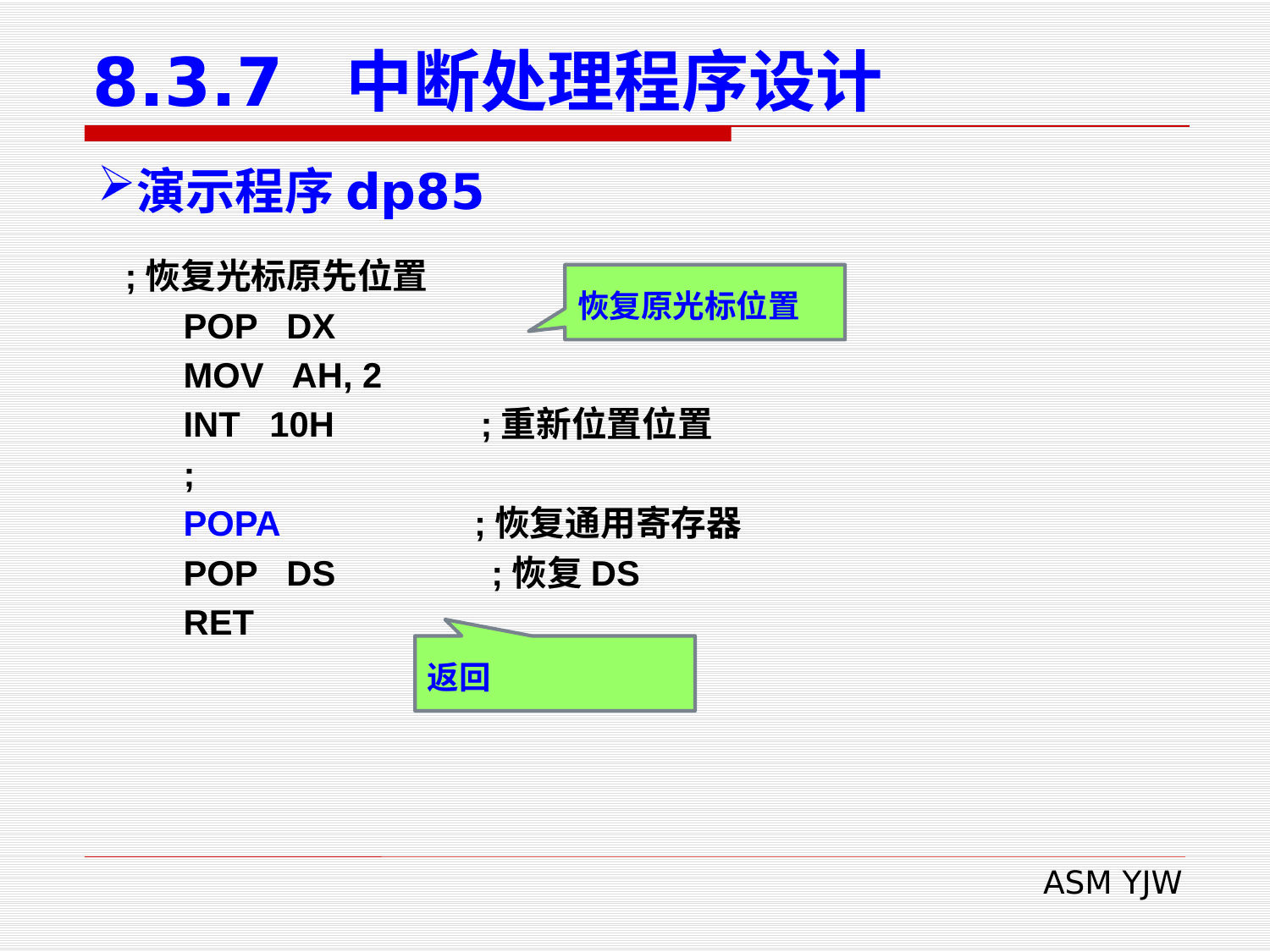

# 8.3.7  中断处理程序设计
演示程序dp85
  ;恢复光标原先位置
        POP   DX
        MOV   AH, 2
        INT   10H               ;重新位置位置
        ;
        POPA                    ;恢复通用寄存器
        POP   DS                ;恢复DS
        RET
恢复原光标位置
返回